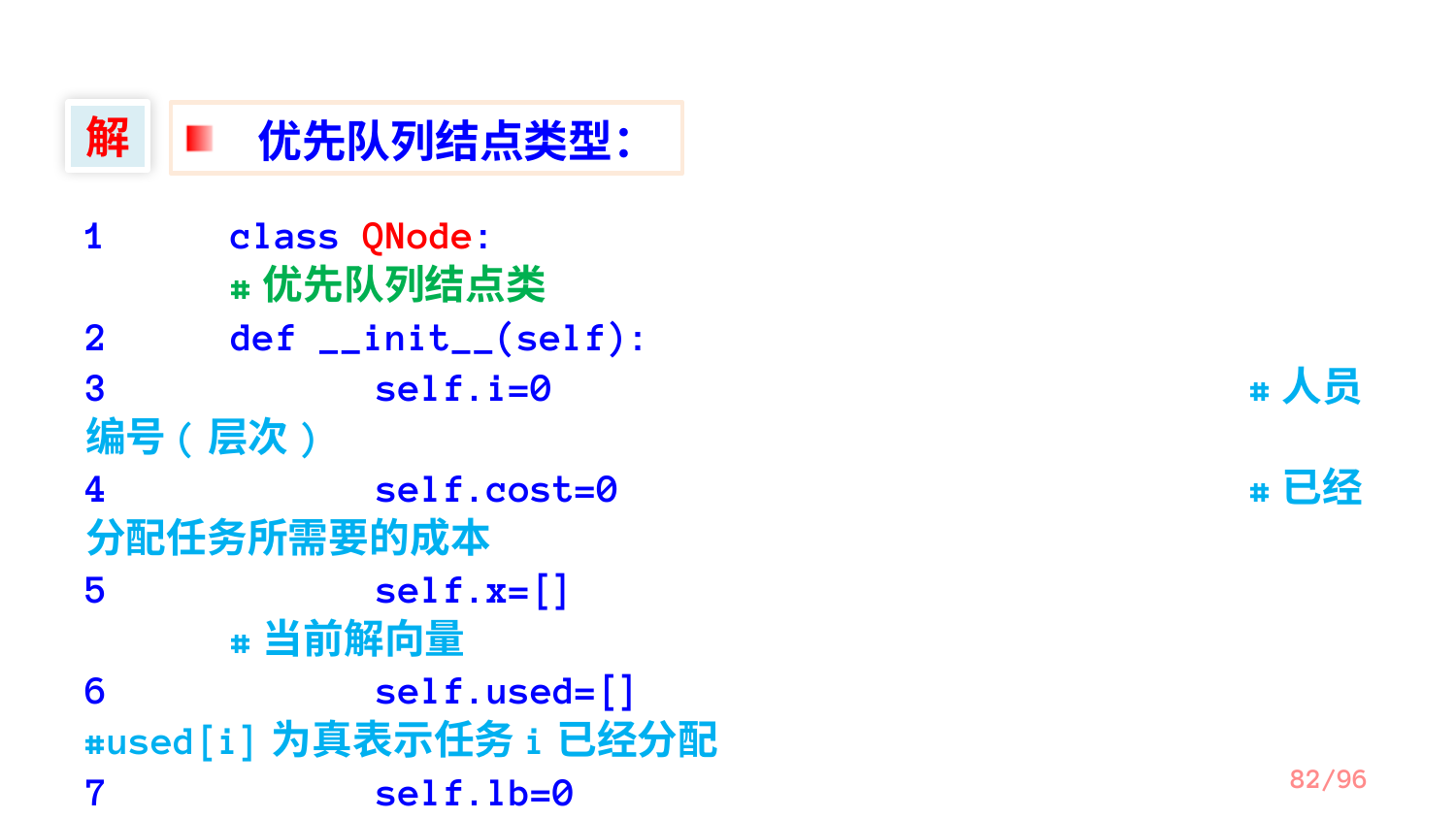

解
优先队列结点类型：
1	class QNode:							#优先队列结点类
2   	def __init__(self):
3    		self.i=0			    		#人员编号(层次)
4    		self.cost=0					#已经分配任务所需要的成本
5    		self.x=[]						#当前解向量
6    		self.used=[]					#used[i]为真表示任务i已经分配
7    		self.lb=0						#下界
8  	def __lt__(self,other):		#按lb越小越优先出队
9    		return self.lb<other.lb
82/96